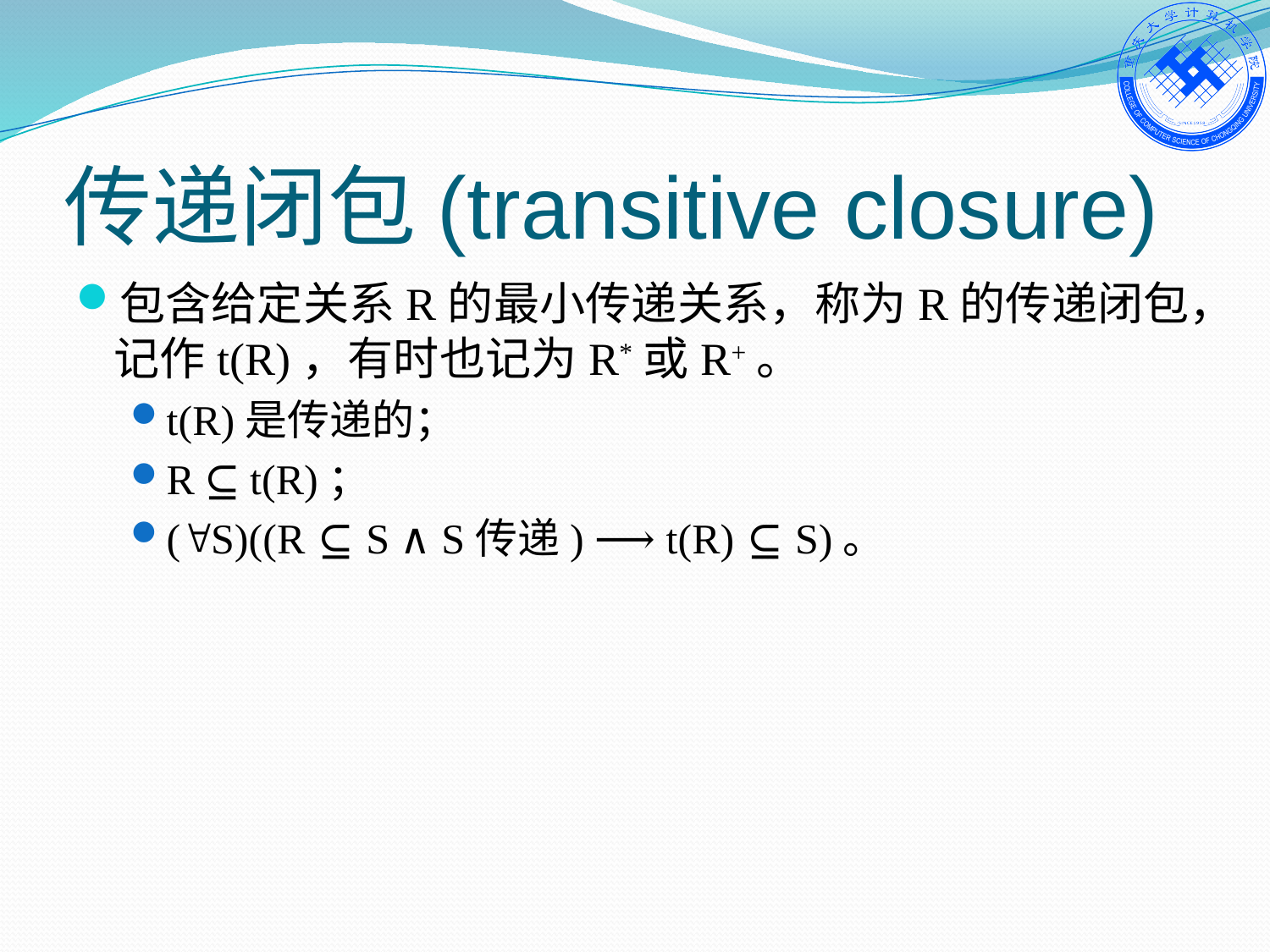

# 传递闭包(transitive closure)
包含给定关系R的最小传递关系，称为R的传递闭包，记作t(R)，有时也记为R*或R+。
t(R)是传递的；
R ⊆ t(R)；
(∀S)((R ⊆ S ∧ S传递) ⟶ t(R) ⊆ S)。